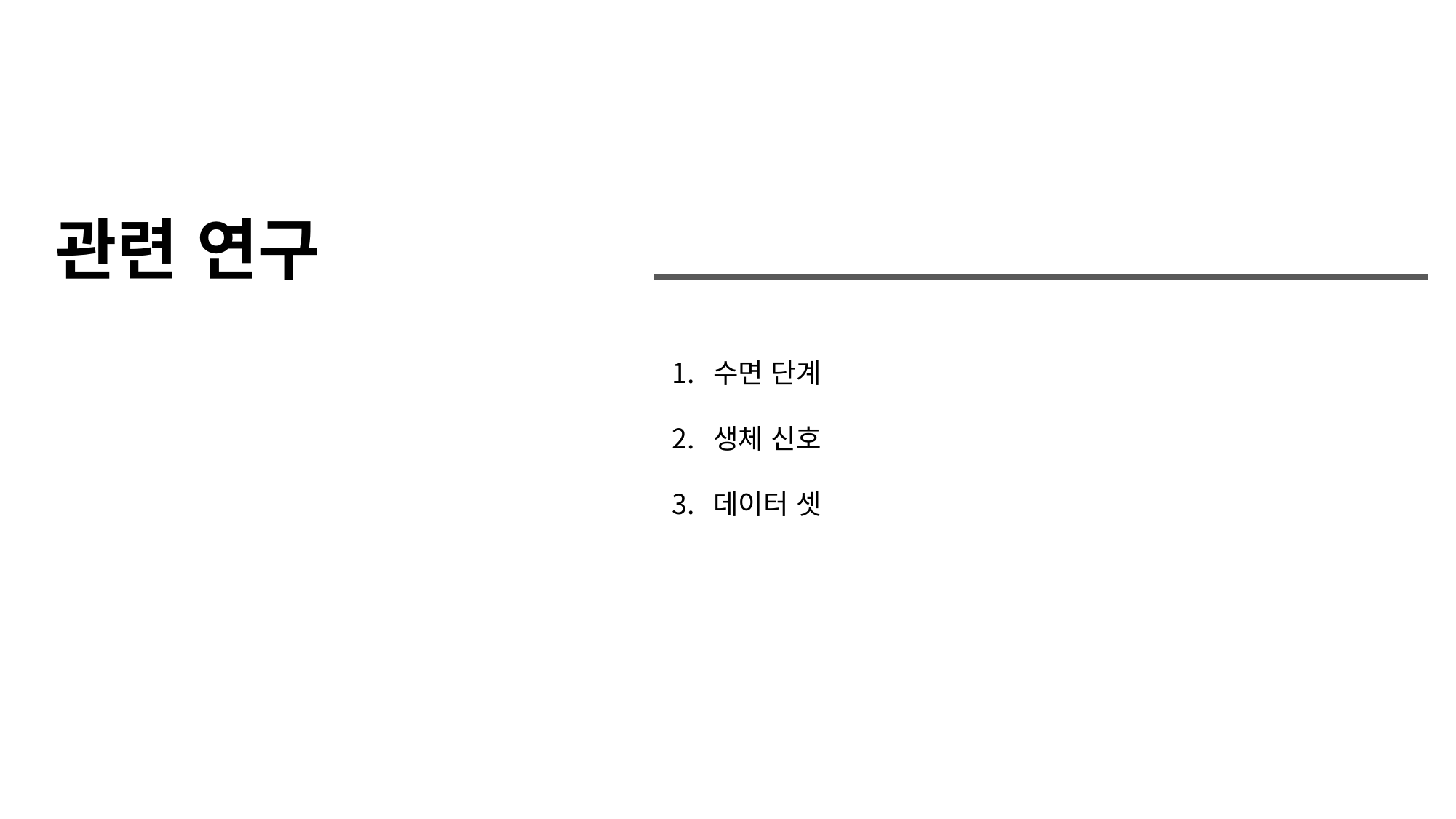

관련 연구

수면 단계

생체 신호

데이터 셋